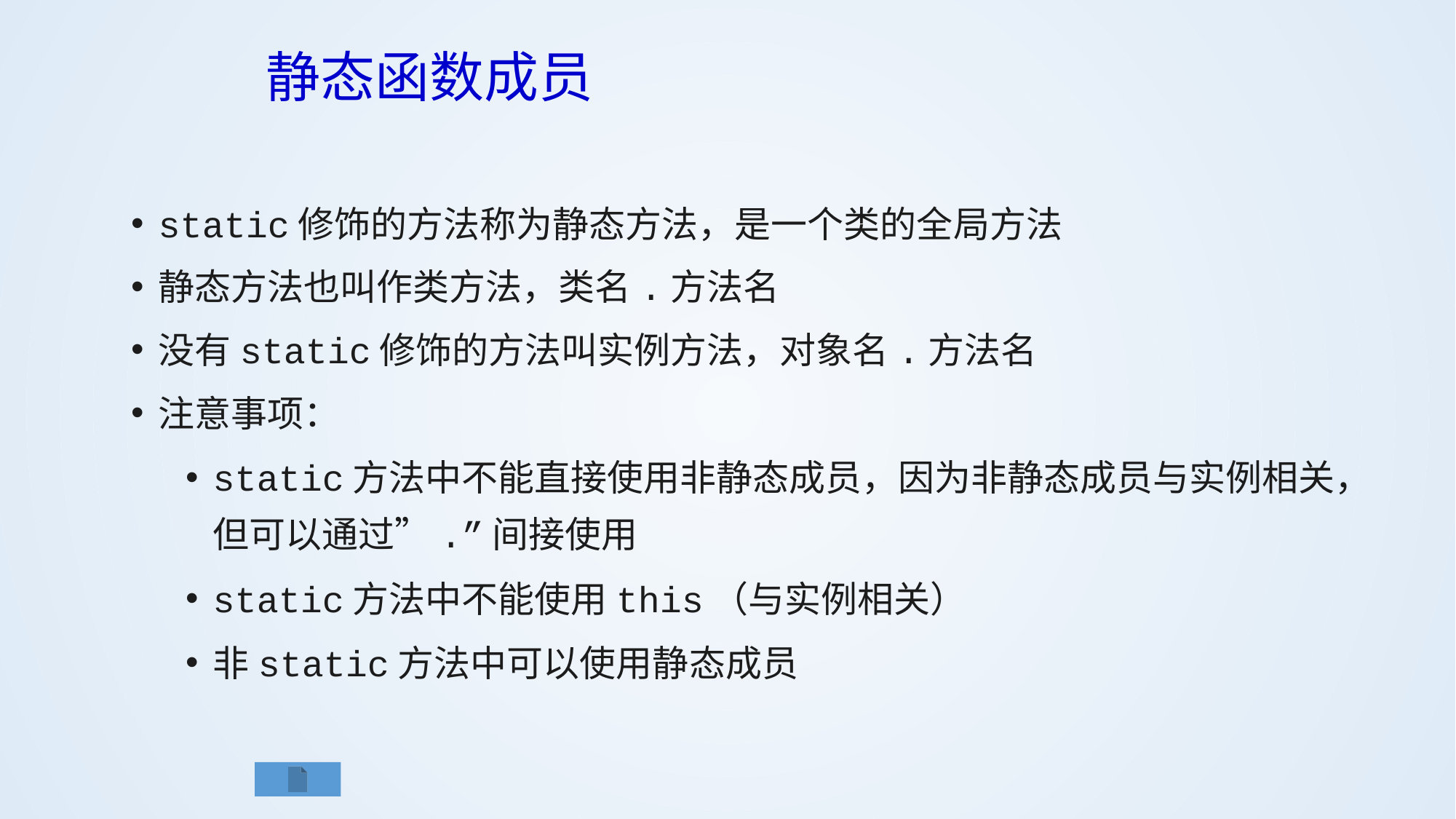

静态函数成员
static修饰的方法称为静态方法，是一个类的全局方法
静态方法也叫作类方法，类名.方法名
没有static修饰的方法叫实例方法，对象名.方法名
注意事项：
static方法中不能直接使用非静态成员，因为非静态成员与实例相关，但可以通过”.”间接使用
static方法中不能使用this（与实例相关）
非static方法中可以使用静态成员